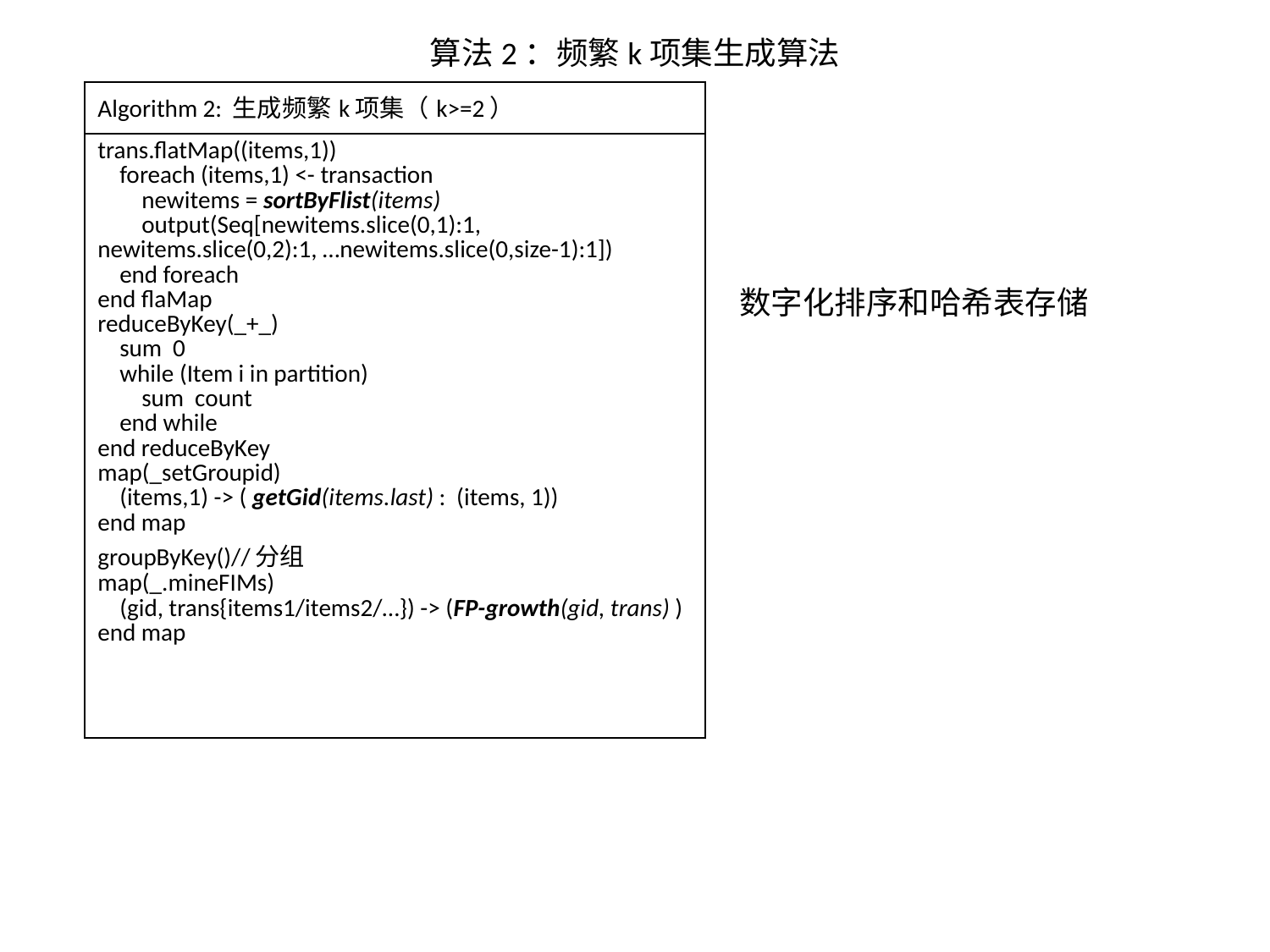

算法2：频繁k项集生成算法
| Algorithm 2: 生成频繁k项集（k>=2） |
| --- |
| trans.flatMap((items,1)) foreach (items,1) <- transaction newitems = sortByFlist(items) output(Seq[newitems.slice(0,1):1, newitems.slice(0,2):1, …newitems.slice(0,size-1):1]) end foreach end flaMap reduceByKey(\_+\_) sum 0 while (Item i in partition) sum count end while end reduceByKey map(\_setGroupid) (items,1) -> ( getGid(items.last) : (items, 1)) end map groupByKey()//分组 map(\_.mineFIMs) (gid, trans{items1/items2/…}) -> (FP-growth(gid, trans) ) end map |
数字化排序和哈希表存储